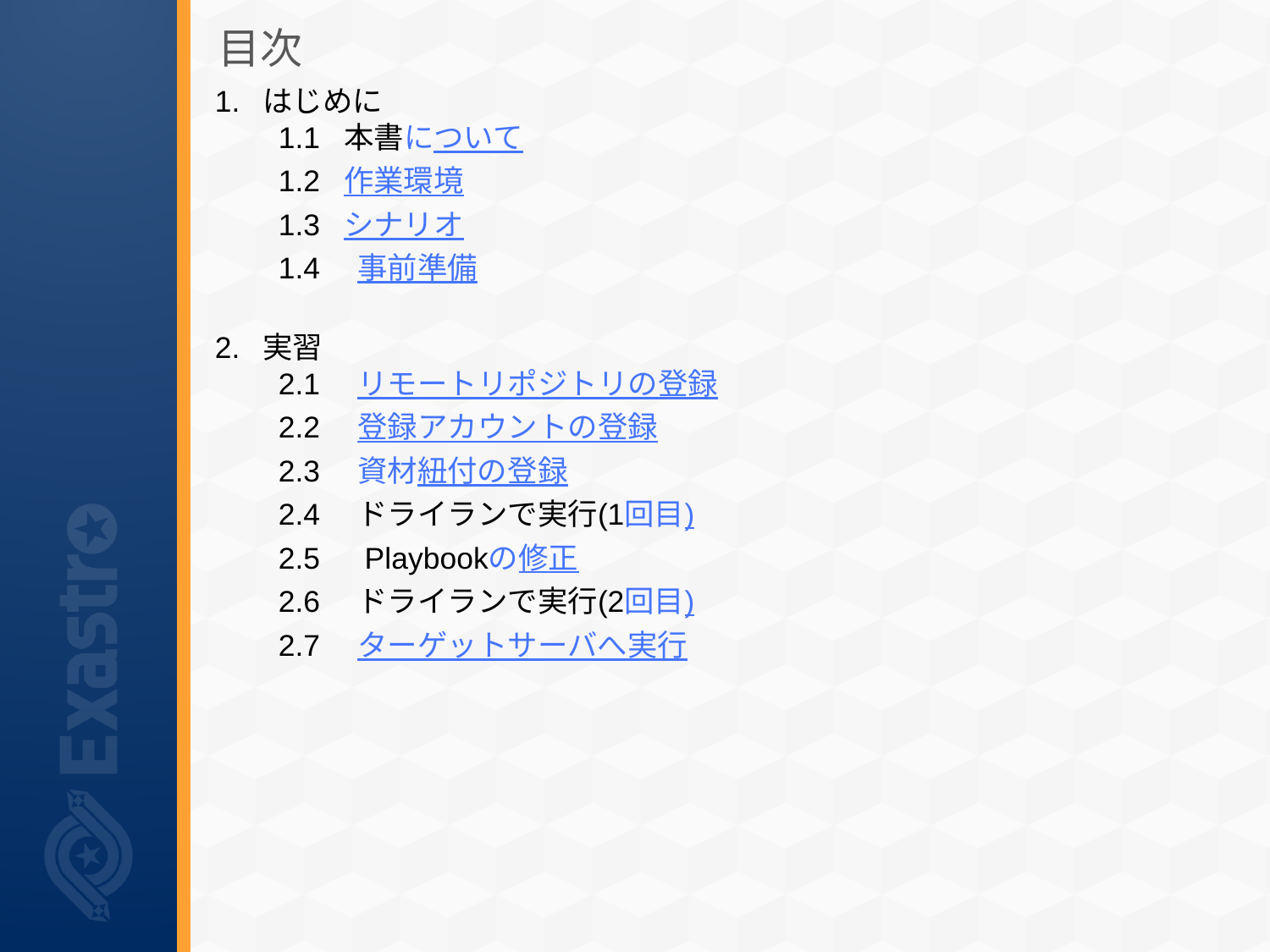

# 目次
はじめに
1.1  本書について
1.2  作業環境
1.3  シナリオ
1.4　事前準備

実習
2.1　リモートリポジトリの登録
2.2　登録アカウントの登録
2.3　資材紐付の登録
2.4　ドライランで実行(1回目)
2.5　Playbookの修正
2.6　ドライランで実行(2回目)
2.7　ターゲットサーバへ実行